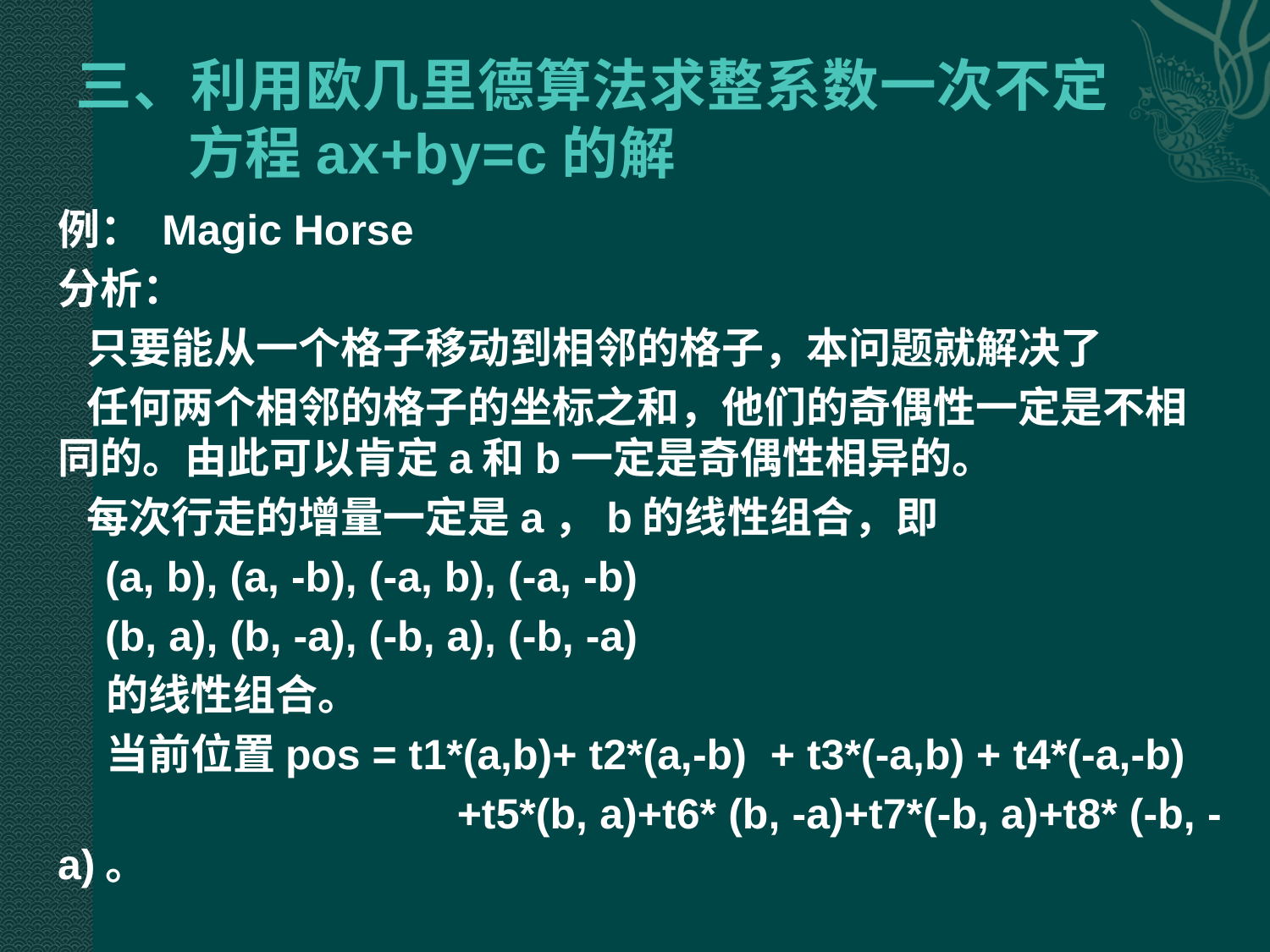

# 三、利用欧几里德算法求整系数一次不定方程ax+by=c的解
例： Magic Horse
分析：
  只要能从一个格子移动到相邻的格子，本问题就解决了
  任何两个相邻的格子的坐标之和，他们的奇偶性一定是不相同的。由此可以肯定a和b一定是奇偶性相异的。
  每次行走的增量一定是a，b的线性组合，即
    (a, b), (a, -b), (-a, b), (-a, -b)
    (b, a), (b, -a), (-b, a), (-b, -a)
    的线性组合。
    当前位置pos = t1*(a,b)+ t2*(a,-b)  + t3*(-a,b) + t4*(-a,-b)
                                 +t5*(b, a)+t6* (b, -a)+t7*(-b, a)+t8* (-b, -a)。